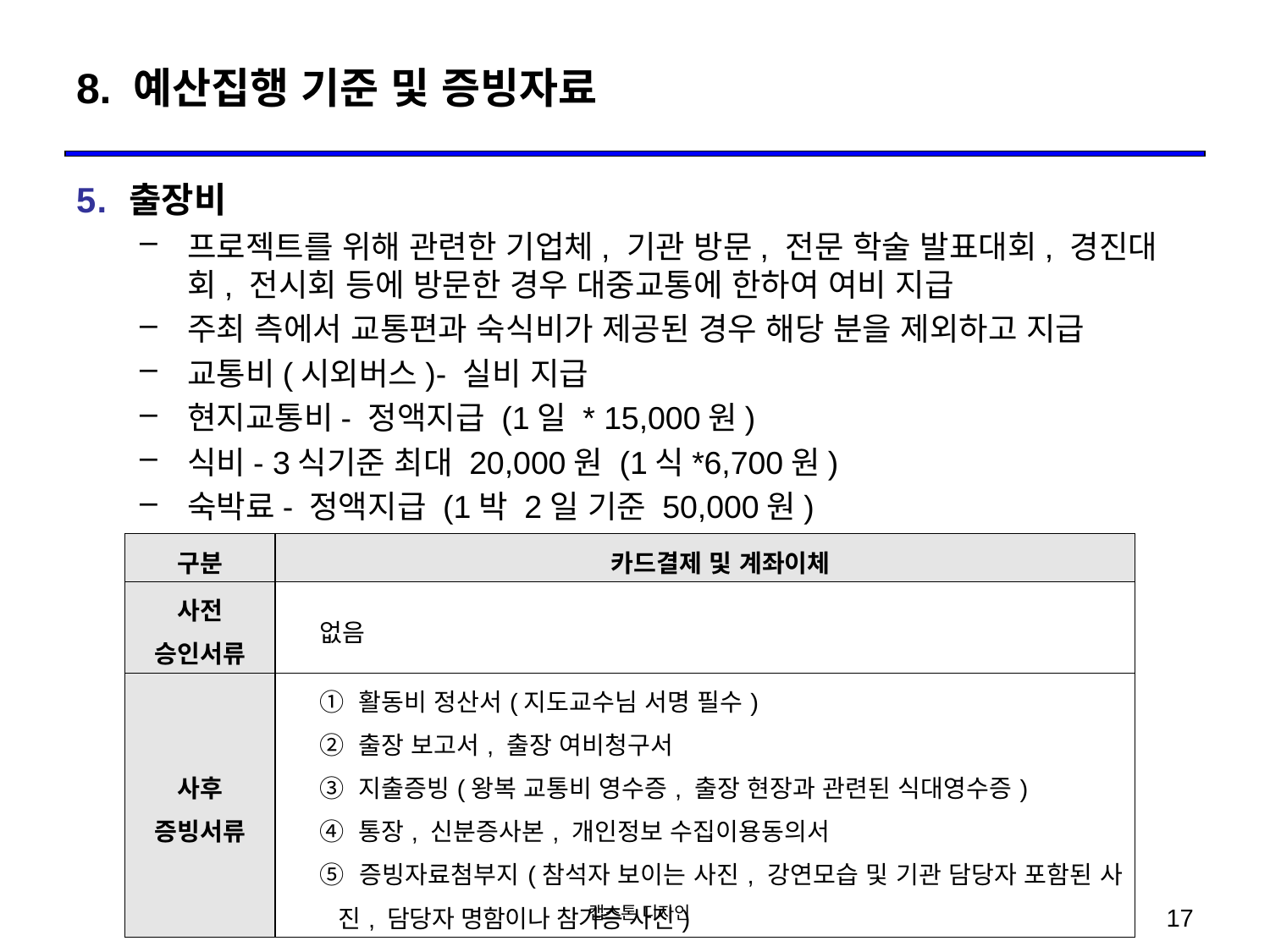

# 8. 예산집행 기준 및 증빙자료
출장비
프로젝트를 위해 관련한 기업체, 기관 방문, 전문 학술 발표대회, 경진대회, 전시회 등에 방문한 경우 대중교통에 한하여 여비 지급
주최 측에서 교통편과 숙식비가 제공된 경우 해당 분을 제외하고 지급
교통비(시외버스)- 실비 지급
현지교통비- 정액지급 (1일 * 15,000원)
식비- 3식기준 최대 20,000원 (1식*6,700원)
숙박료- 정액지급 (1박 2일 기준 50,000원)
| 구분 | 카드결제 및 계좌이체 |
| --- | --- |
| 사전 승인서류 | 없음 |
| 사후 증빙서류 | ① 활동비 정산서(지도교수님 서명 필수) ② 출장 보고서, 출장 여비청구서 ③ 지출증빙(왕복 교통비 영수증, 출장 현장과 관련된 식대영수증) ④ 통장, 신분증사본, 개인정보 수집이용동의서 ⑤ 증빙자료첨부지(참석자 보이는 사진, 강연모습 및 기관 담당자 포함된 사진, 담당자 명함이나 참가증 사진) |
 캡스톤 디자인
17